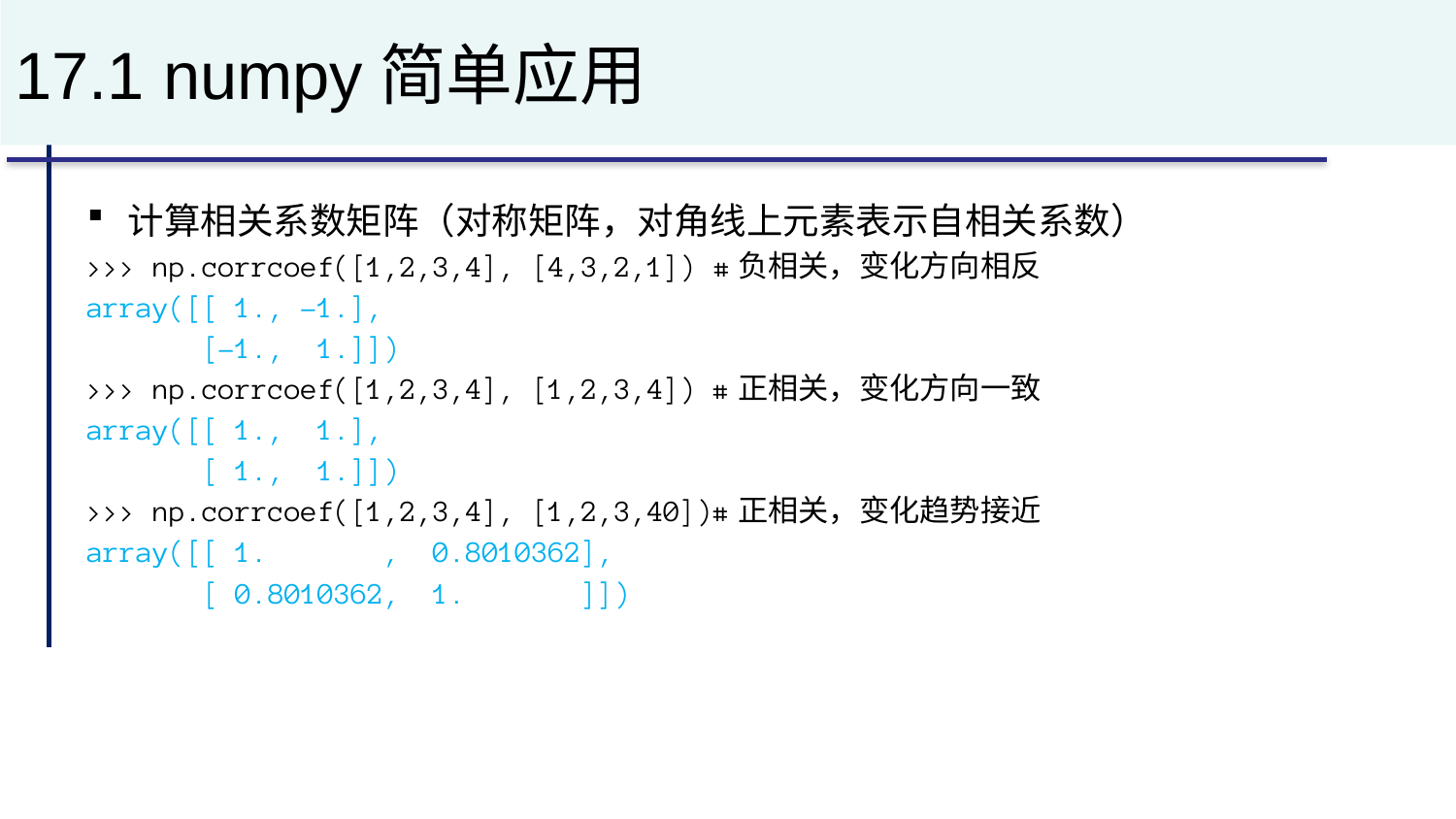

# 17.1 numpy简单应用
计算相关系数矩阵（对称矩阵，对角线上元素表示自相关系数）
>>> np.corrcoef([1,2,3,4], [4,3,2,1]) #负相关，变化方向相反
array([[ 1., -1.],
       [-1.,  1.]])
>>> np.corrcoef([1,2,3,4], [1,2,3,4]) #正相关，变化方向一致
array([[ 1.,  1.],
       [ 1.,  1.]])
>>> np.corrcoef([1,2,3,4], [1,2,3,40])#正相关，变化趋势接近
array([[ 1.       ,  0.8010362],
       [ 0.8010362,  1.       ]])